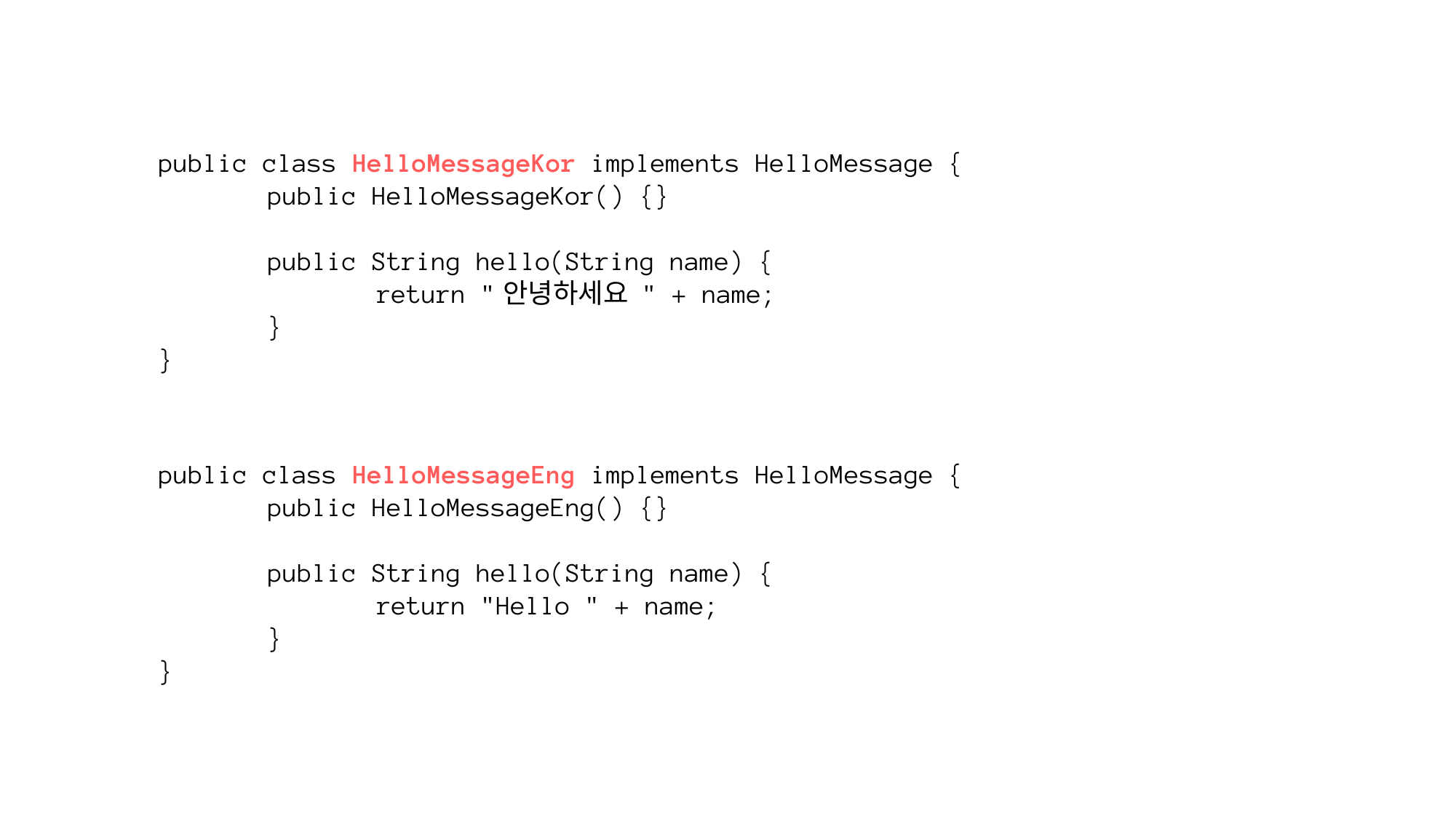

public class HelloMessageKor implements HelloMessage {
	public HelloMessageKor() {}

	public String hello(String name) {
		return "안녕하세요 " + name;
	}
}
public class HelloMessageEng implements HelloMessage {
	public HelloMessageEng() {}

	public String hello(String name) {
		return "Hello " + name;
	}
}